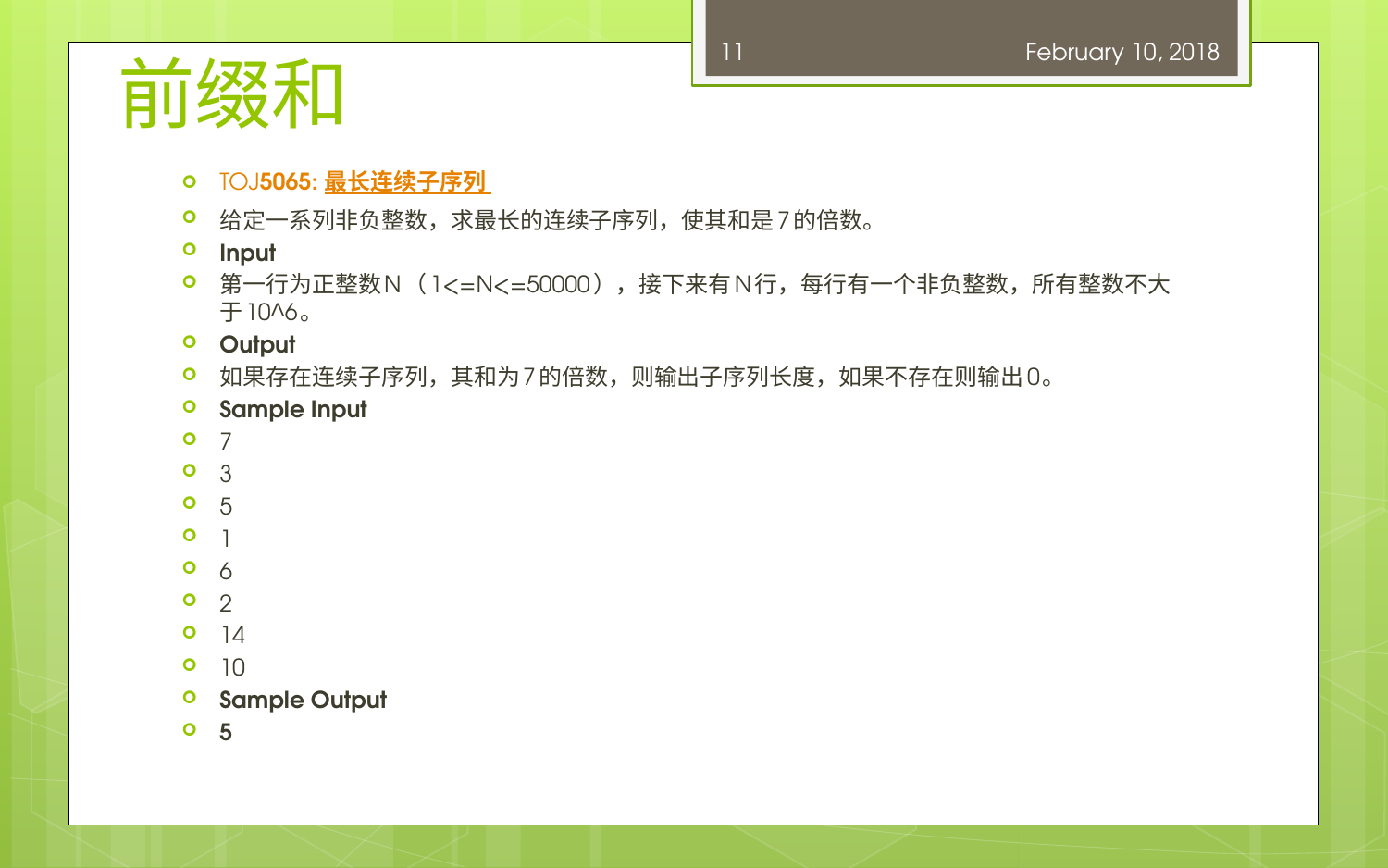

# 前缀和
11
February 10, 2018
TOJ5065: 最长连续子序列
给定一系列非负整数，求最长的连续子序列，使其和是7的倍数。
Input
第一行为正整数N（1<=N<=50000），接下来有N行，每行有一个非负整数，所有整数不大于10^6。
Output
如果存在连续子序列，其和为7的倍数，则输出子序列长度，如果不存在则输出0。
Sample Input
7
3
5
1
6
2
14
10
Sample Output
5